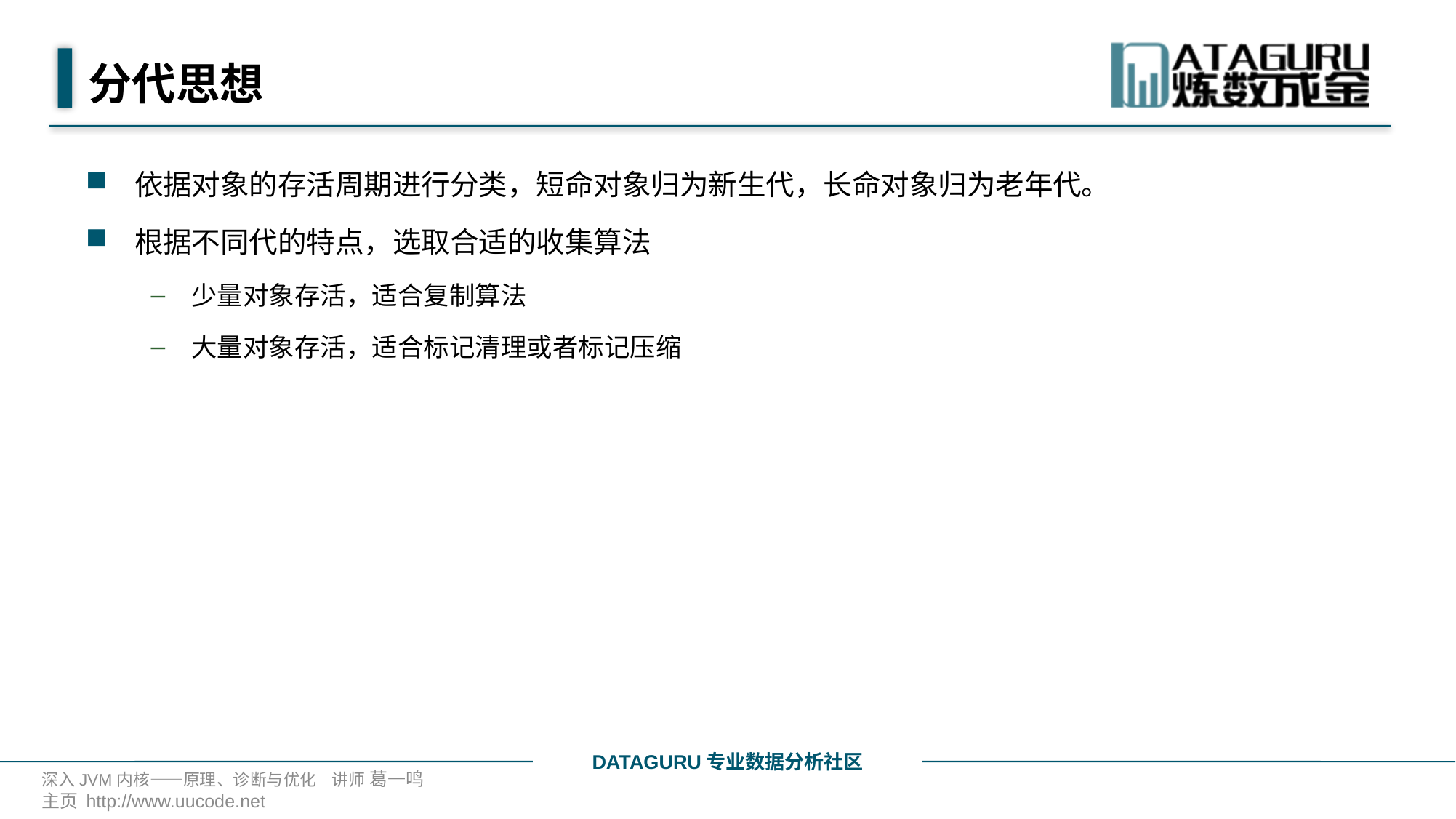

# 分代思想
依据对象的存活周期进行分类，短命对象归为新生代，长命对象归为老年代。
根据不同代的特点，选取合适的收集算法
少量对象存活，适合复制算法
大量对象存活，适合标记清理或者标记压缩